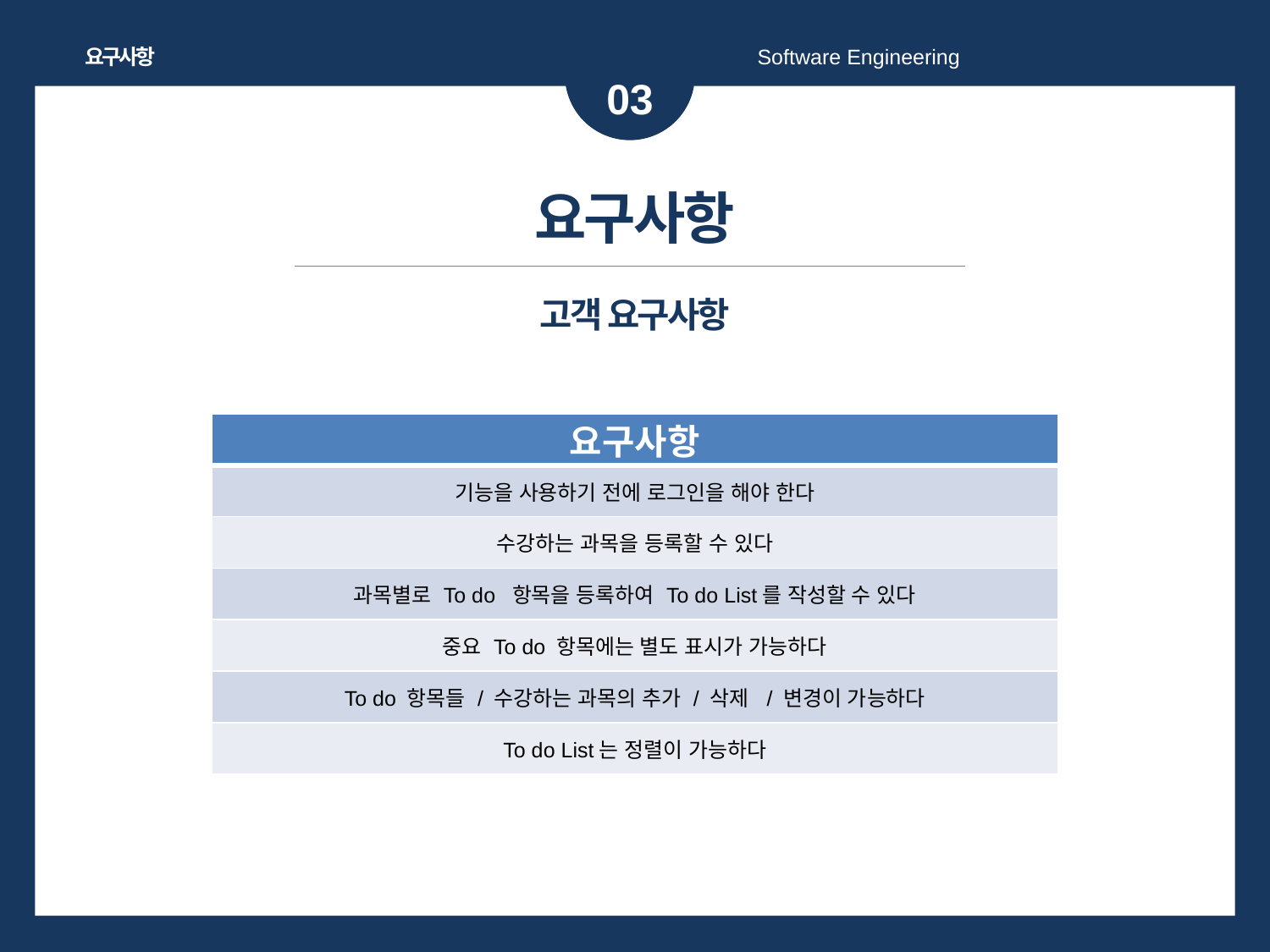

요구사항
Software Engineering

03

요구사항

고객 요구사항
| 요구사항 |
| --- |
| 기능을 사용하기 전에 로그인을 해야 한다 |
| 수강하는 과목을 등록할 수 있다 |
| 과목별로 To do 항목을 등록하여 To do List를 작성할 수 있다 |
| 중요 To do 항목에는 별도 표시가 가능하다 |
| To do 항목들 / 수강하는 과목의 추가 / 삭제 / 변경이 가능하다 |
| To do List는 정렬이 가능하다 |